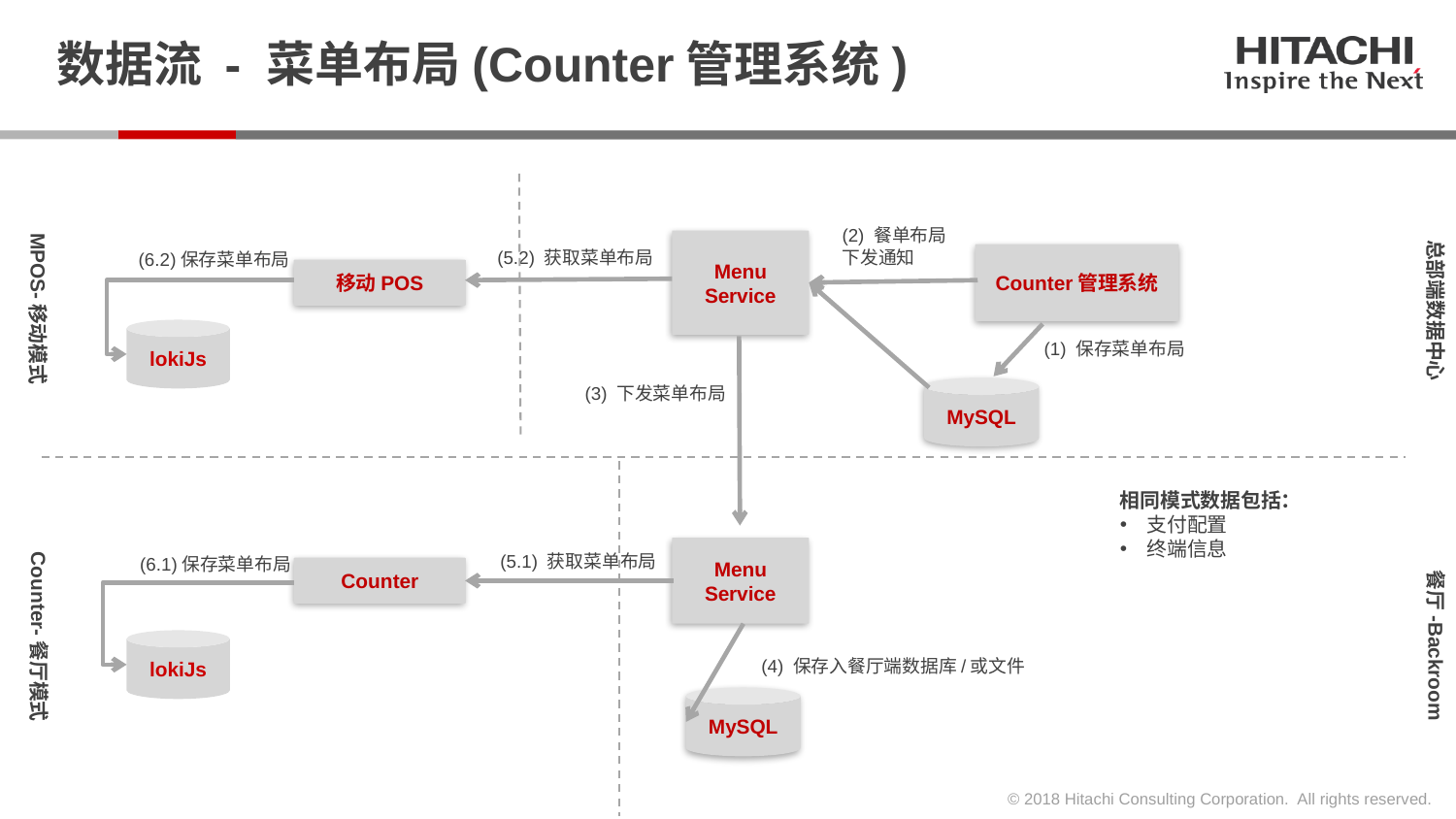

# 数据流 - 菜单布局(Counter管理系统)
(2) 餐单布局
下发通知
MPOS-移动模式
总部端数据中心
Menu Service
(5.2) 获取菜单布局
(6.2)保存菜单布局
Counter管理系统
移动POS
lokiJs
(1) 保存菜单布局
(3) 下发菜单布局
MySQL
相同模式数据包括：
支付配置
终端信息
Menu Service
Counter-餐厅模式
(5.1) 获取菜单布局
(6.1)保存菜单布局
餐厅-Backroom
Counter
lokiJs
(4) 保存入餐厅端数据库/或文件
MySQL